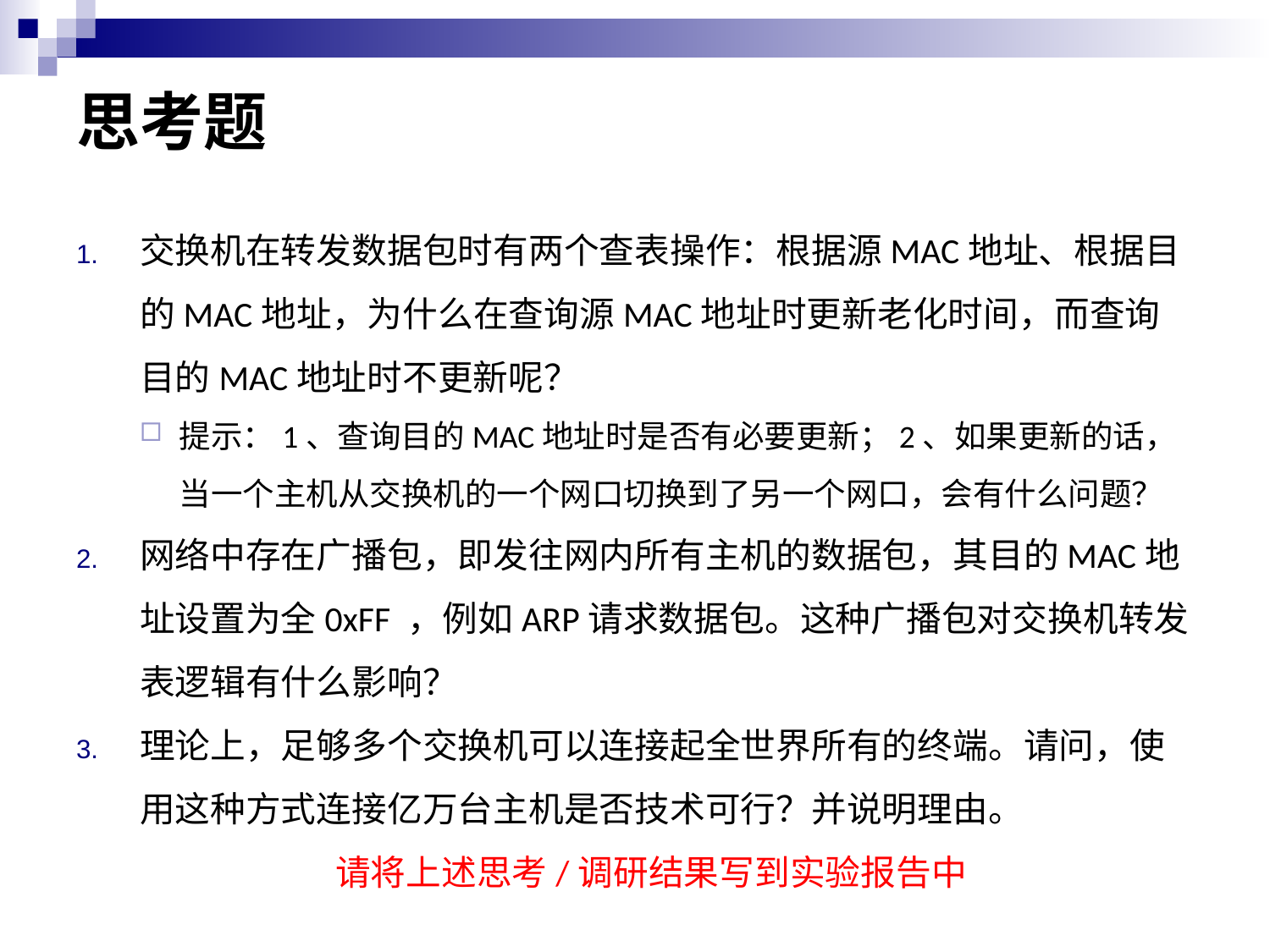

# 思考题
交换机在转发数据包时有两个查表操作：根据源MAC地址、根据目的MAC地址，为什么在查询源MAC地址时更新老化时间，而查询目的MAC地址时不更新呢？
提示：1、查询目的MAC地址时是否有必要更新；2、如果更新的话，当一个主机从交换机的一个网口切换到了另一个网口，会有什么问题？
网络中存在广播包，即发往网内所有主机的数据包，其目的MAC地址设置为全0xFF ，例如ARP请求数据包。这种广播包对交换机转发表逻辑有什么影响？
理论上，足够多个交换机可以连接起全世界所有的终端。请问，使用这种方式连接亿万台主机是否技术可行？并说明理由。
                                请将上述思考/调研结果写到实验报告中
10